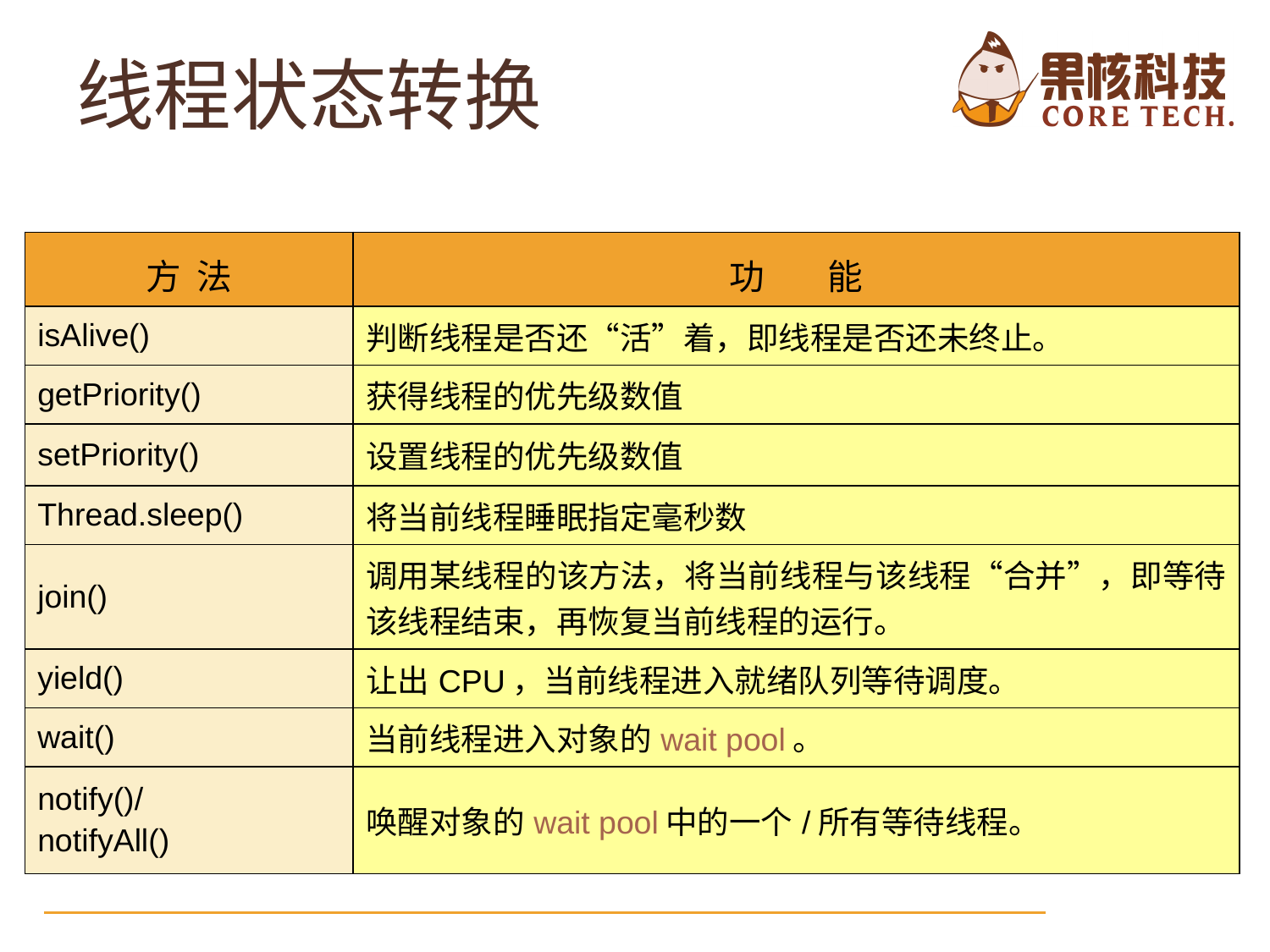

线程状态转换
| 方 法 | 功 能 |
| --- | --- |
| isAlive() | 判断线程是否还“活”着，即线程是否还未终止。 |
| getPriority() | 获得线程的优先级数值 |
| setPriority() | 设置线程的优先级数值 |
| Thread.sleep() | 将当前线程睡眠指定毫秒数 |
| join() | 调用某线程的该方法，将当前线程与该线程“合并”，即等待该线程结束，再恢复当前线程的运行。 |
| yield() | 让出CPU，当前线程进入就绪队列等待调度。 |
| wait() | 当前线程进入对象的wait pool。 |
| notify()/ notifyAll() | 唤醒对象的wait pool中的一个/所有等待线程。 |